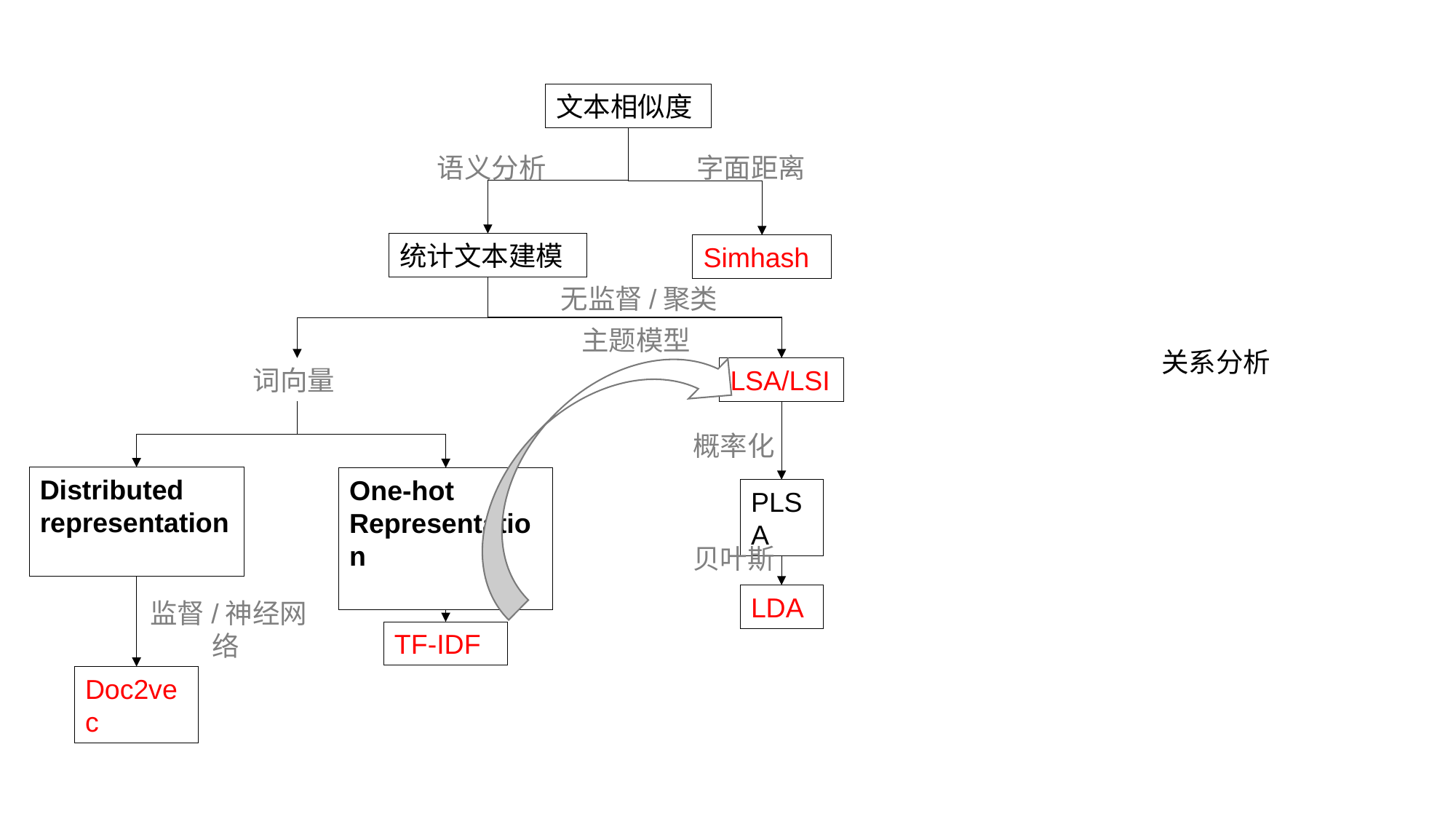

文本相似度
语义分析
字面距离
统计文本建模
Simhash
无监督/聚类

主题模型
关系分析
LSA/LSI
词向量
概率化
Distributed representation

One-hot Representation

PLSA
贝叶斯
LDA
监督/神经网络
TF-IDF
Doc2vec